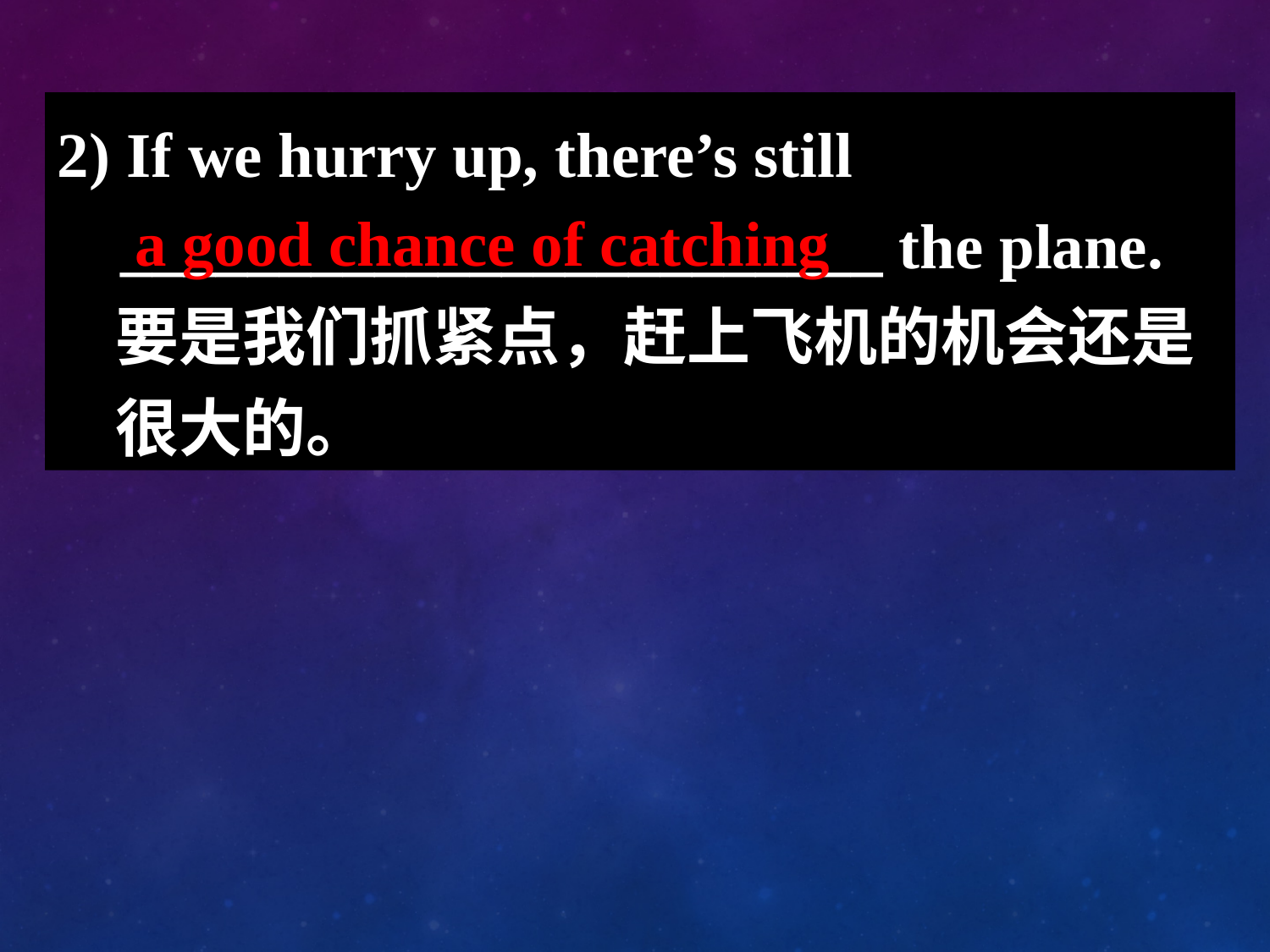

2) If we hurry up, there’s still
    ________________________ the plane.
   要是我们抓紧点，赶上飞机的机会还是
   很大的。
a good chance of catching